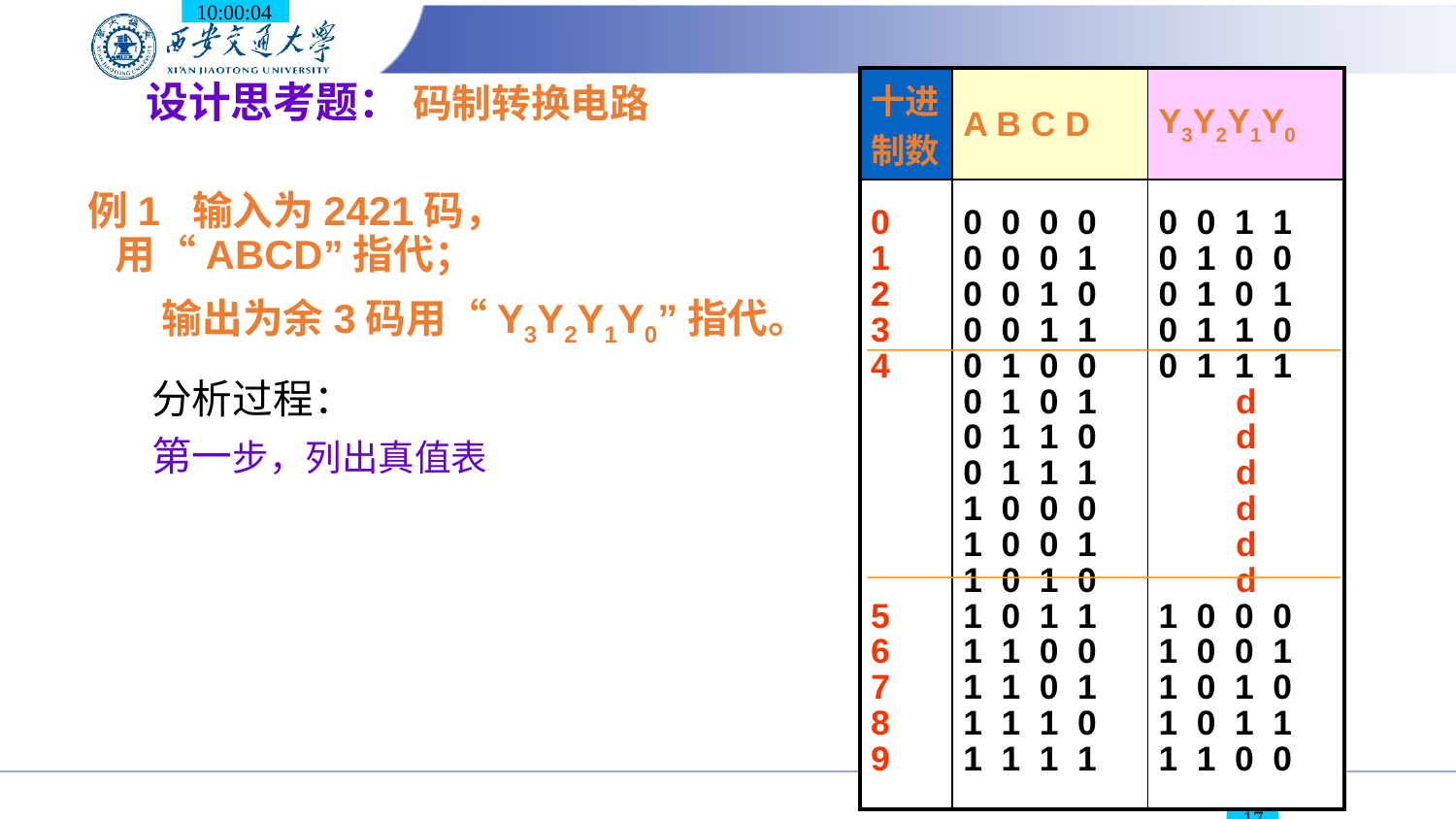

10:00:04
设计思考题： 码制转换电路
| 十进制数 | A B C D | Y3Y2Y1Y0 |
| --- | --- | --- |
| 0 1 2 3 4 5 6 7 8 9 | 0 0 0 0 0 0 0 1 0 0 1 0 0 0 1 1 0 1 0 0 0 1 0 1 0 1 1 0 0 1 1 1 1 0 0 0 1 0 0 1 1 0 1 0 1 0 1 1 1 1 0 0 1 1 0 1 1 1 1 0 1 1 1 1 | 0 0 1 1 0 1 0 0 0 1 0 1 0 1 1 0 0 1 1 1 d d d d d d 1 0 0 0 1 0 0 1 1 0 1 0 1 0 1 1 1 1 0 0 |
例1  输入为2421码，用“ABCD”指代；
       输出为余3码用“Y3Y2Y1Y0”指代。

分析过程：
第一步，列出真值表

17